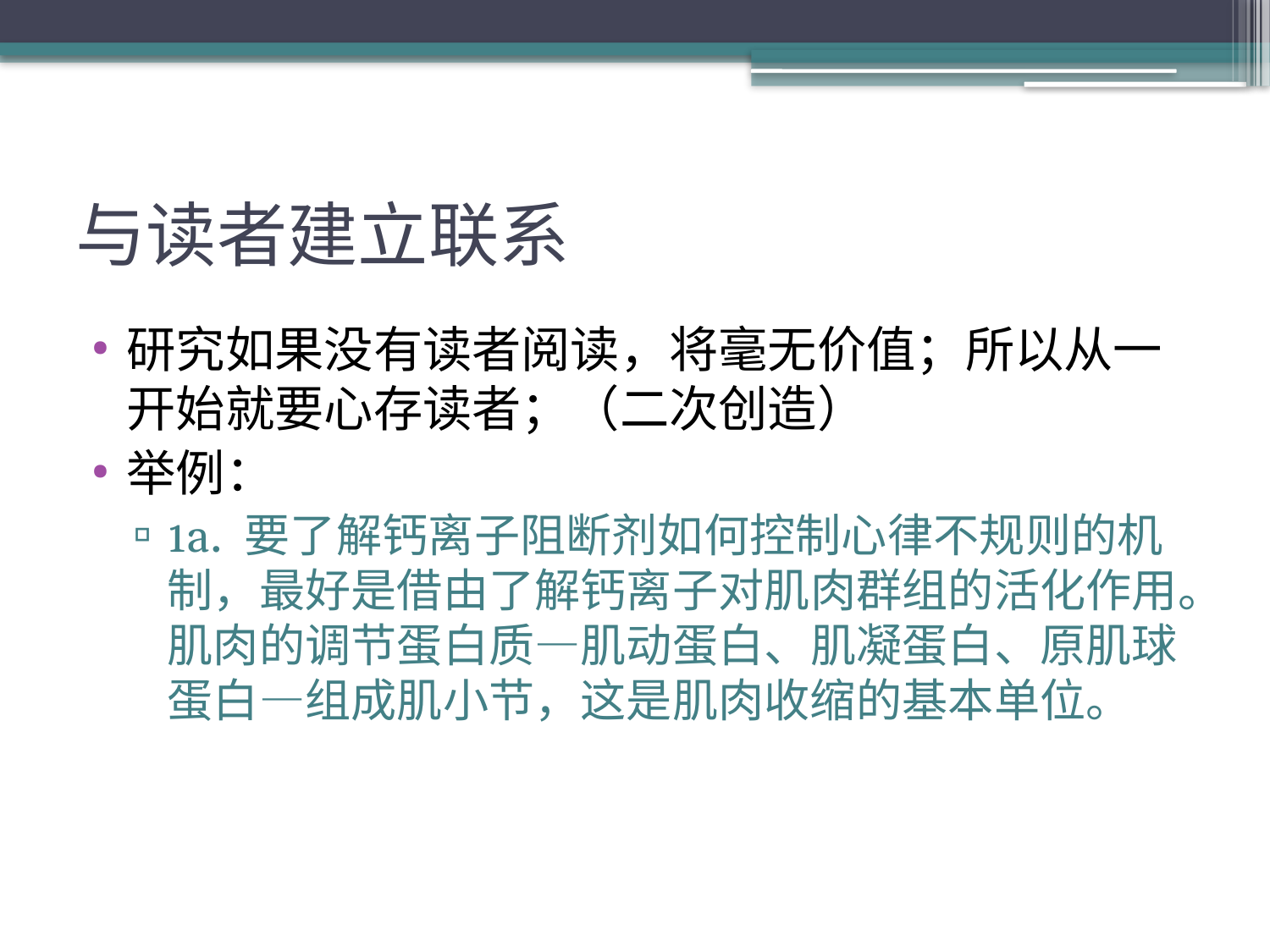

# 与读者建立联系
研究如果没有读者阅读，将毫无价值；所以从一开始就要心存读者；（二次创造）
举例：
1a. 要了解钙离子阻断剂如何控制心律不规则的机制，最好是借由了解钙离子对肌肉群组的活化作用。肌肉的调节蛋白质—肌动蛋白、肌凝蛋白、原肌球蛋白—组成肌小节，这是肌肉收缩的基本单位。